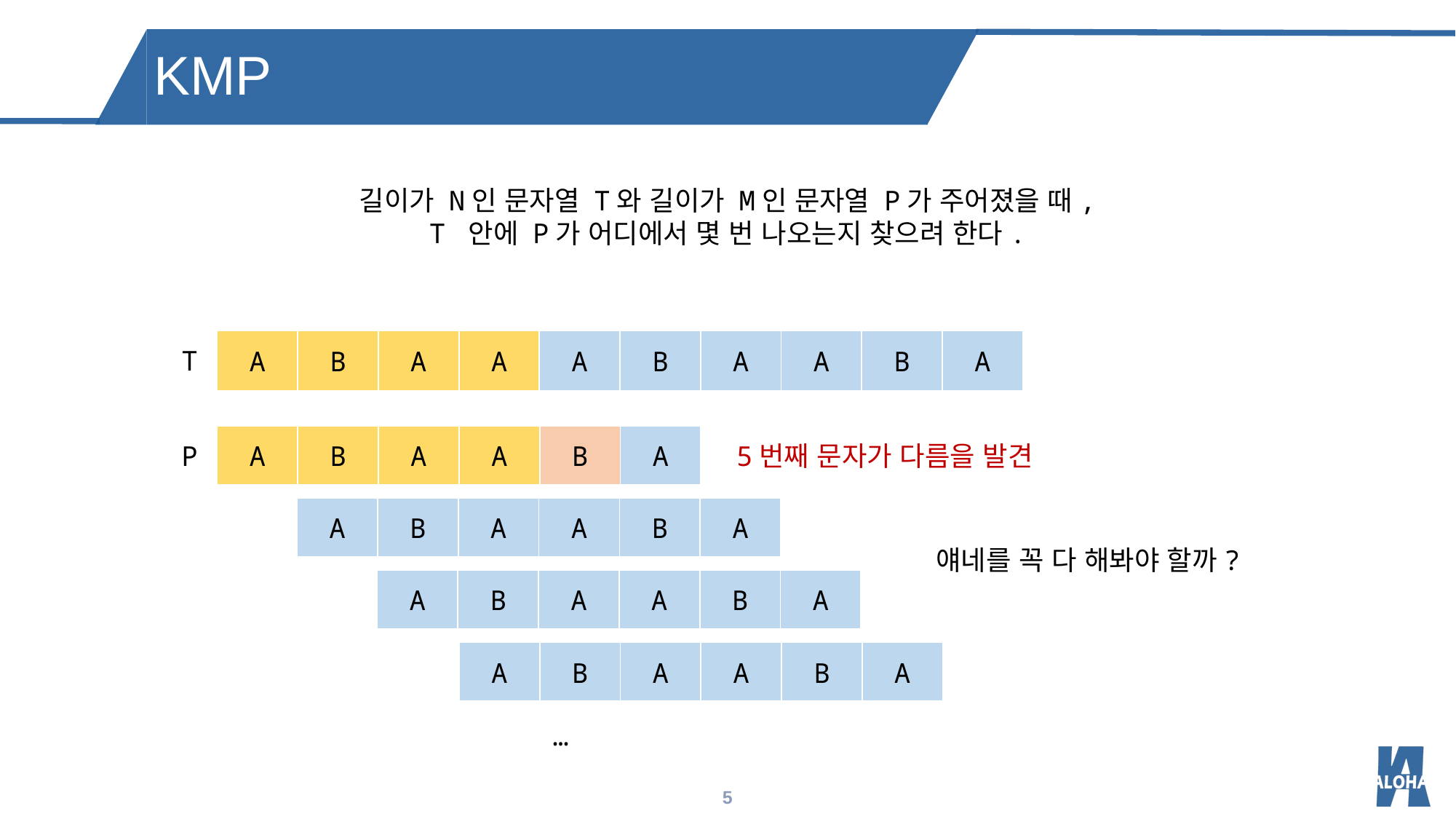

KMP
길이가 N인 문자열 T와 길이가 M인 문자열 P가 주어졌을 때,
T 안에 P가 어디에서 몇 번 나오는지 찾으려 한다.
| A | B | A | A | A | B | A | A | B | A |
| --- | --- | --- | --- | --- | --- | --- | --- | --- | --- |
T
| A | B | A | A | B | A |
| --- | --- | --- | --- | --- | --- |
P
5번째 문자가 다름을 발견
| A | B | A | A | B | A |
| --- | --- | --- | --- | --- | --- |
얘네를 꼭 다 해봐야 할까?
| A | B | A | A | B | A |
| --- | --- | --- | --- | --- | --- |
| A | B | A | A | B | A |
| --- | --- | --- | --- | --- | --- |
…
5